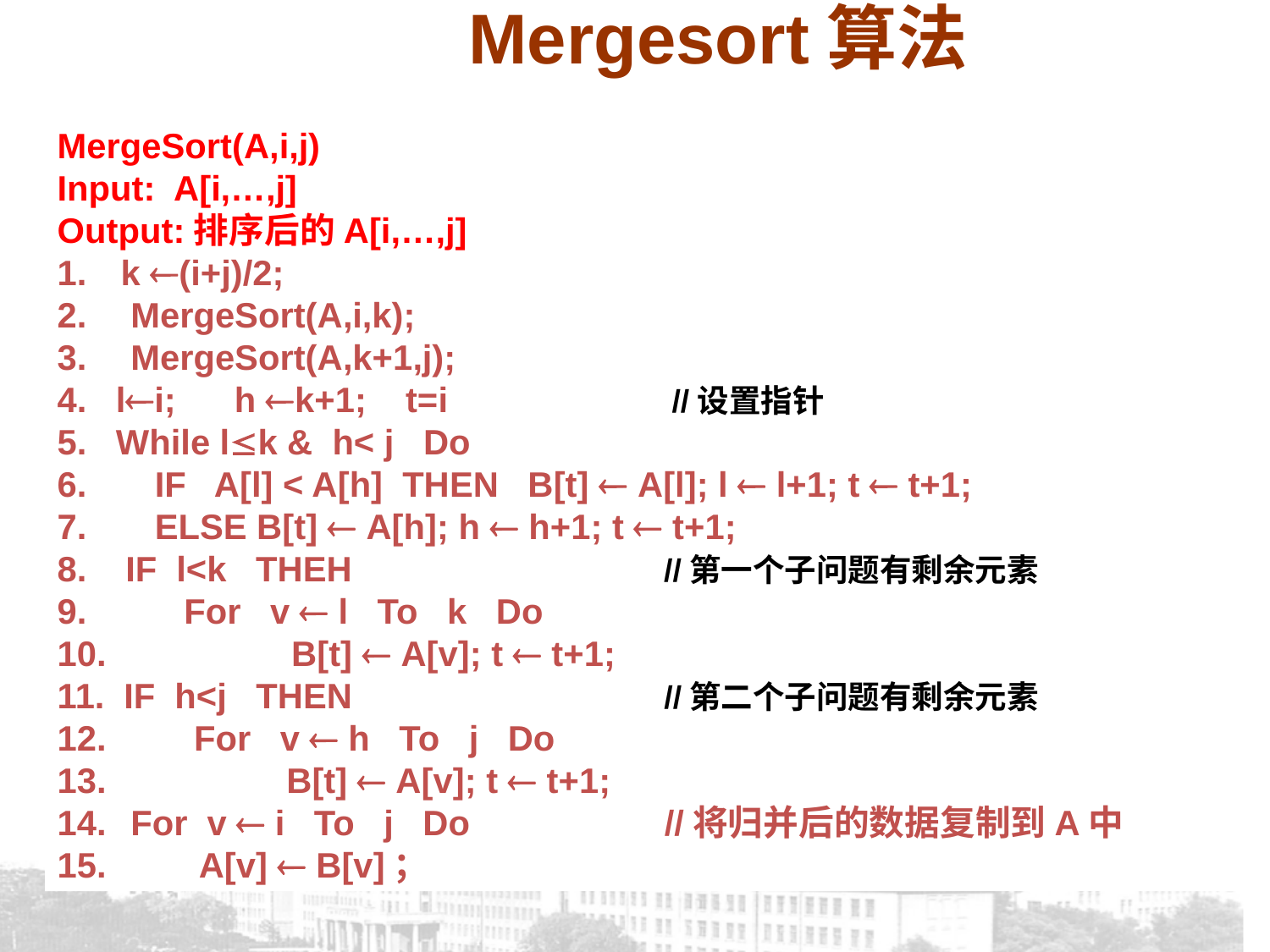

Mergesort算法
MergeSort(A,i,j)
Input:  A[i,…,j]
Output:排序后的A[i,…,j]
k ←(i+j)/2;
 MergeSort(A,i,k);
 MergeSort(A,k+1,j);
4.   l←i;      h ←k+1;    t=i                       //设置指针
5.   While l≤k &  h< j   Do
6.       IF   A[l] < A[h]  THEN   B[t] ← A[l]; l ← l+1; t ← t+1;
7.       ELSE B[t] ← A[h]; h ← h+1; t ← t+1;
8.    IF  l<k   THEH                                //第一个子问题有剩余元素
9.          For   v ← l   To   k   Do
10.                   B[t] ← A[v]; t ← t+1;
11.  IF  h<j   THEN                                //第二个子问题有剩余元素
12.         For   v ← h   To   j   Do
                 B[t] ← A[v]; t ← t+1;
 For  v ← i   To   j   Do                    //将归并后的数据复制到A中
        A[v] ← B[v]；